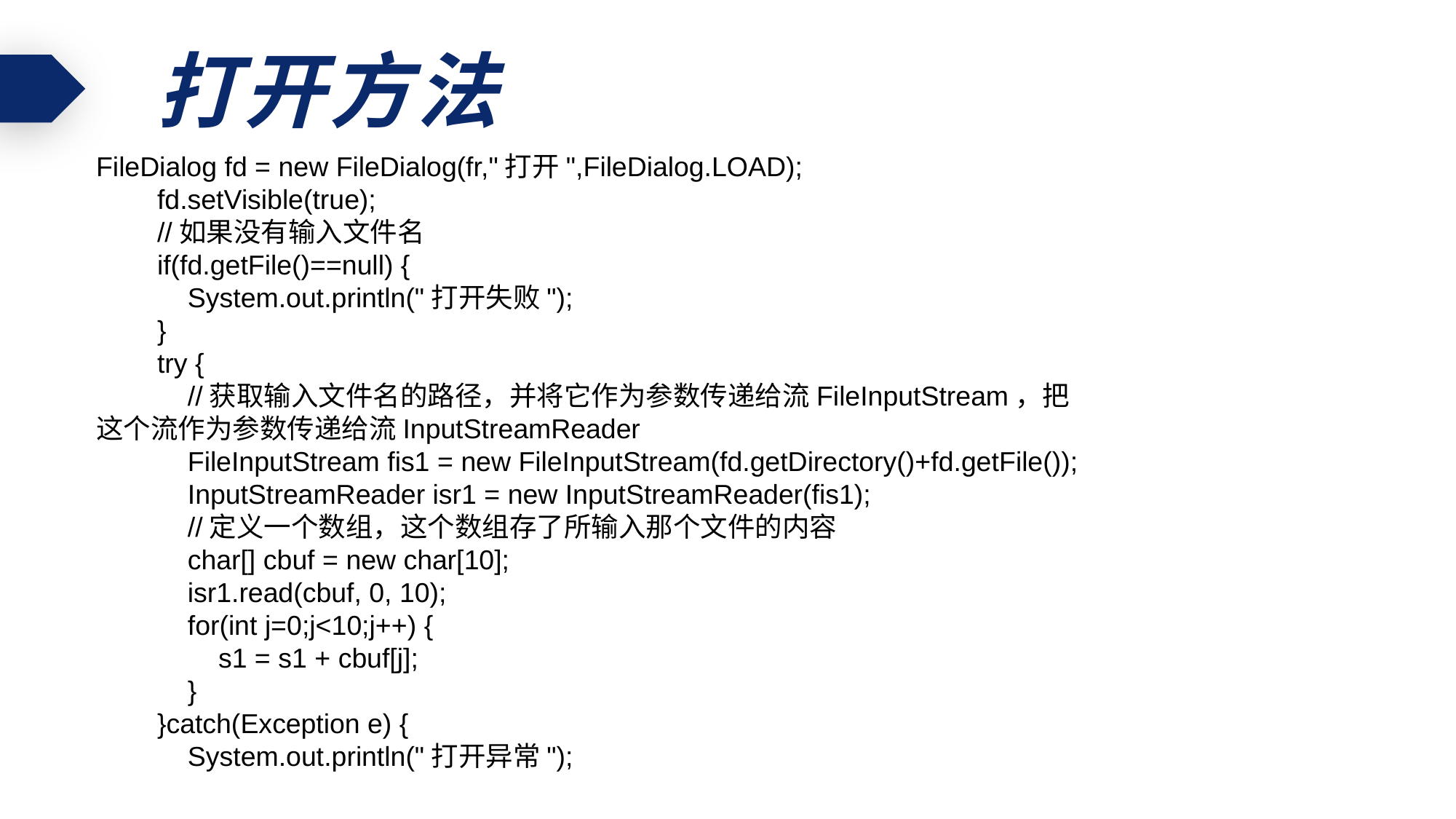

打开方法

FileDialog fd = new FileDialog(fr,"打开",FileDialog.LOAD);
        fd.setVisible(true);
        //如果没有输入文件名
        if(fd.getFile()==null) {
            System.out.println("打开失败");
        }
        try {
            //获取输入文件名的路径，并将它作为参数传递给流FileInputStream，把这个流作为参数传递给流InputStreamReader
            FileInputStream fis1 = new FileInputStream(fd.getDirectory()+fd.getFile());
            InputStreamReader isr1 = new InputStreamReader(fis1);
            //定义一个数组，这个数组存了所输入那个文件的内容
            char[] cbuf = new char[10];
            isr1.read(cbuf, 0, 10);
            for(int j=0;j<10;j++) {
                s1 = s1 + cbuf[j];
            }
        }catch(Exception e) {
            System.out.println("打开异常");